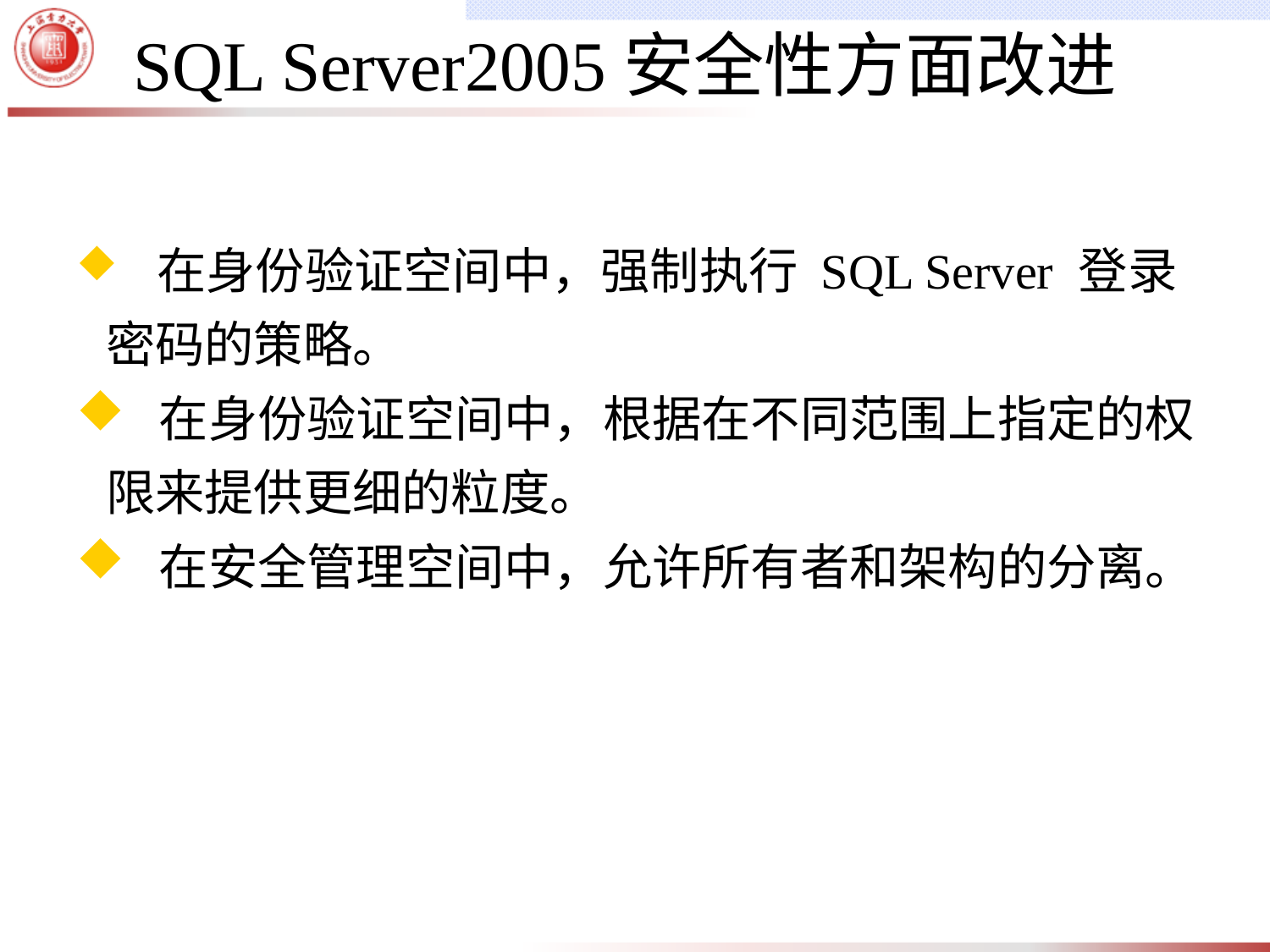

SQL Server2005安全性方面改进
   在身份验证空间中，强制执行 SQL Server 登录密码的策略。
  在身份验证空间中，根据在不同范围上指定的权限来提供更细的粒度。
  在安全管理空间中，允许所有者和架构的分离。